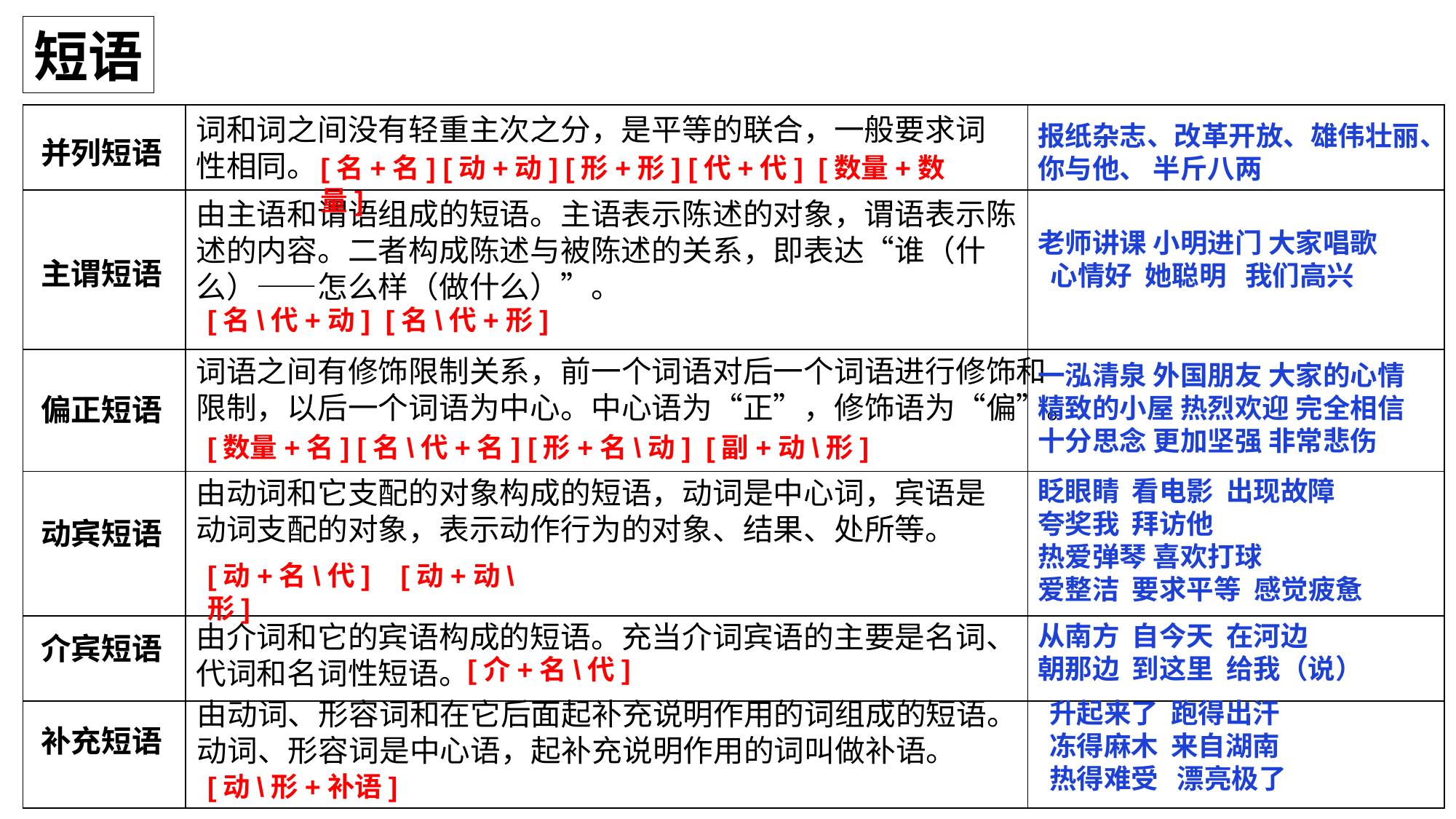

短语
|  |  |  |
| --- | --- | --- |
|  |  |  |
|  |  |  |
|  |  |  |
|  |  |  |
|  |  |  |
词和词之间没有轻重主次之分，是平等的联合，一般要求词性相同。
报纸杂志、改革开放、雄伟壮丽、你与他、 半斤八两
并列短语
[名+名] [动+动] [形+形] [代+代]  [数量+数量]
由主语和谓语组成的短语。主语表示陈述的对象，谓语表示陈述的内容。二者构成陈述与被陈述的关系，即表达“谁（什么）——怎么样（做什么）”。
老师讲课 小明进门 大家唱歌
 心情好  她聪明   我们高兴
主谓短语
[名\代+动]  [名\代+形]
词语之间有修饰限制关系，前一个词语对后一个词语进行修饰和限制，以后一个词语为中心。中心语为“正”，修饰语为“偏”。
一泓清泉 外国朋友 大家的心情
精致的小屋 热烈欢迎 完全相信
十分思念 更加坚强 非常悲伤
偏正短语
[数量+名] [名\代+名] [形+名\动]  [副+动\形]
由动词和它支配的对象构成的短语，动词是中心词，宾语是动词支配的对象，表示动作行为的对象、结果、处所等。
眨眼睛  看电影  出现故障
夸奖我  拜访他
热爱弹琴 喜欢打球
爱整洁  要求平等  感觉疲惫
动宾短语
[动+名\代]    [动+动\形]
由介词和它的宾语构成的短语。充当介词宾语的主要是名词、代词和名词性短语。
从南方  自今天  在河边
朝那边  到这里  给我（说）
介宾短语
[介+名\代]
由动词、形容词和在它后面起补充说明作用的词组成的短语。动词、形容词是中心语，起补充说明作用的词叫做补语。
升起来了  跑得出汗
冻得麻木  来自湖南
热得难受   漂亮极了
补充短语
[动\形+补语]